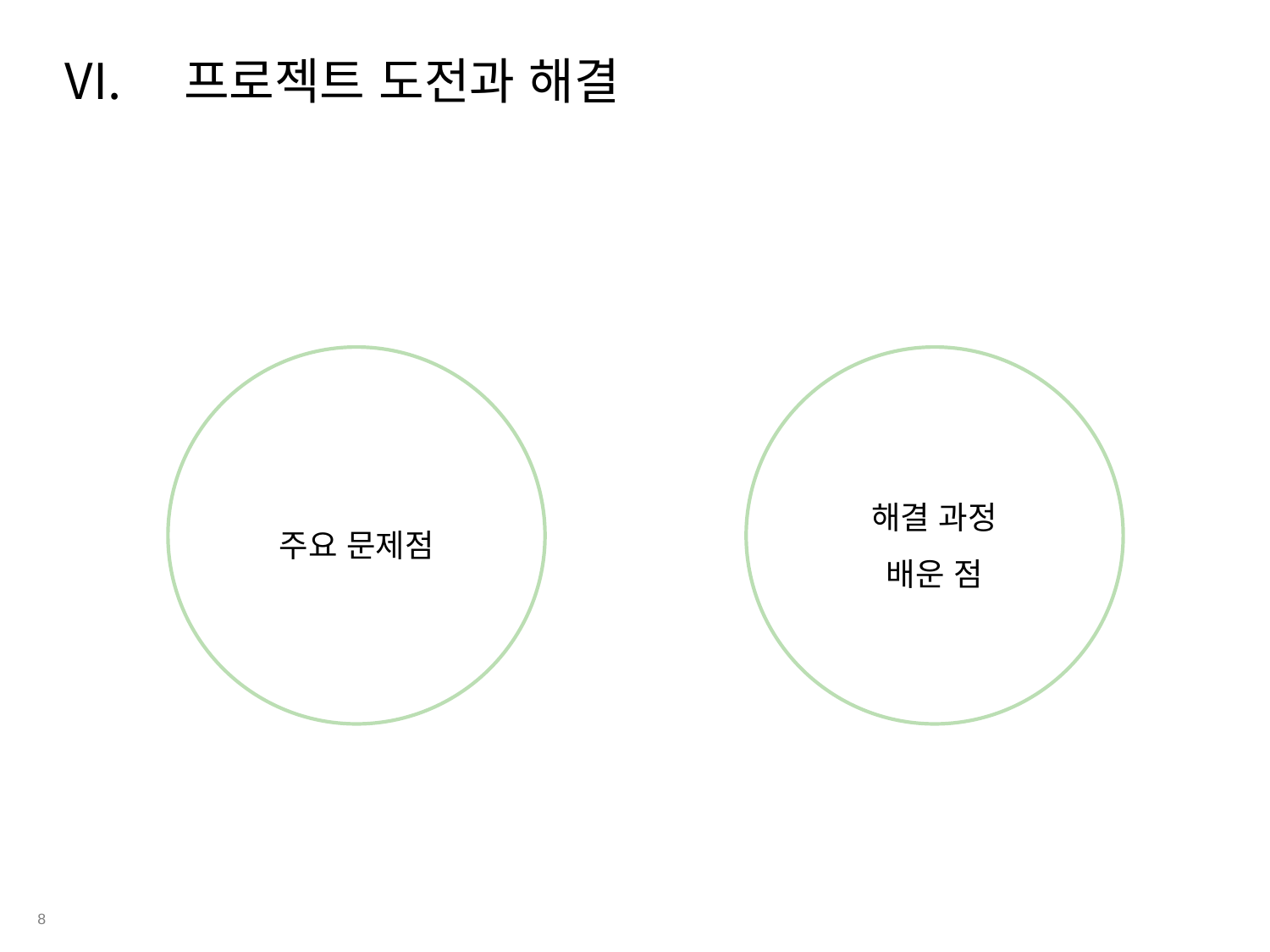

# 프로젝트 도전과 해결
주요 문제점
해결 과정
배운 점